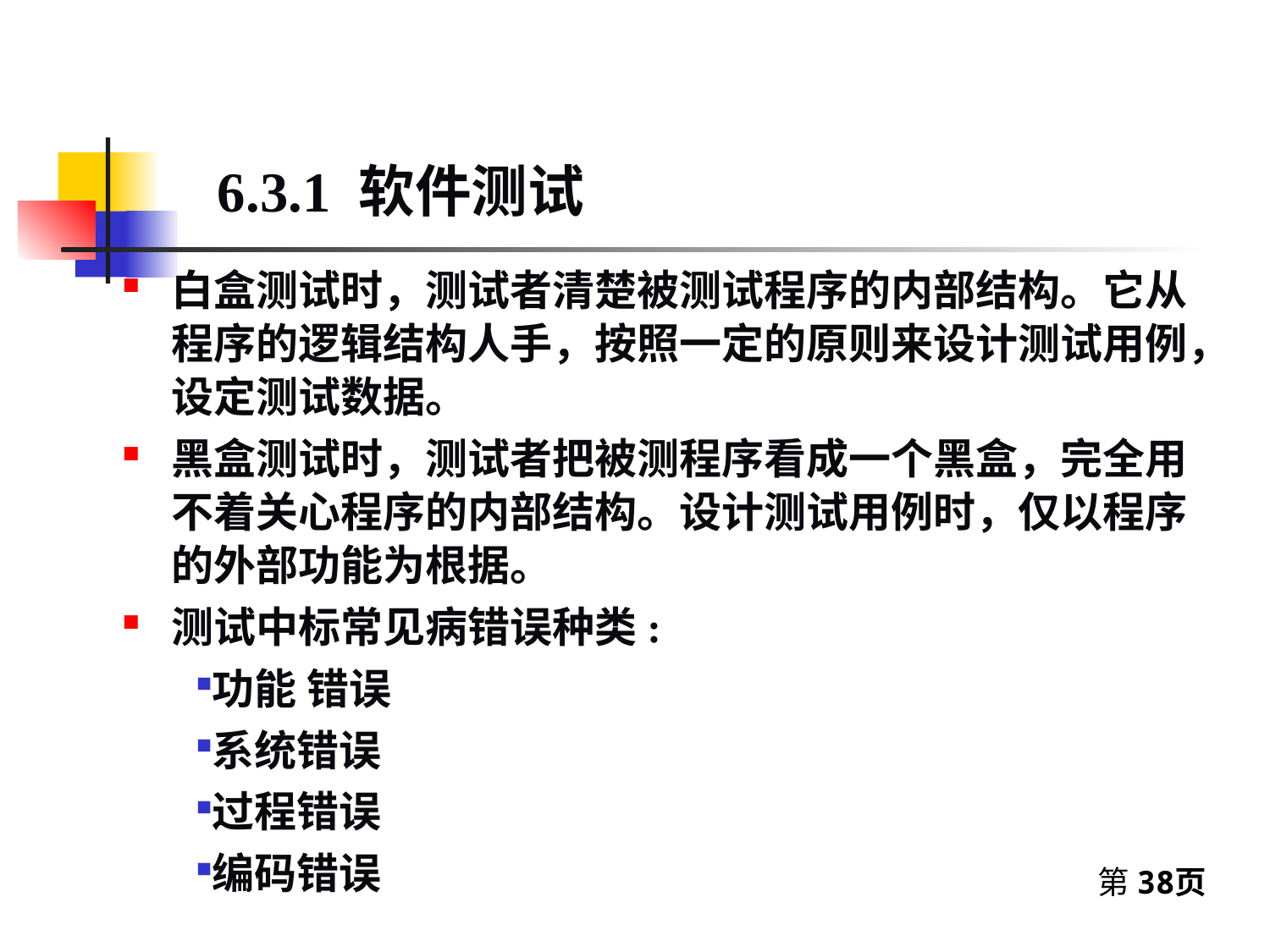

6.3.1 软件测试

白盒测试时，测试者清楚被测试程序的内部结构。它从程序的逻辑结构人手，按照一定的原则来设计测试用例，设定测试数据。
黑盒测试时，测试者把被测程序看成一个黑盒，完全用不着关心程序的内部结构。设计测试用例时，仅以程序的外部功能为根据。
测试中标常见病错误种类:
功能 错误
系统错误
过程错误
编码错误